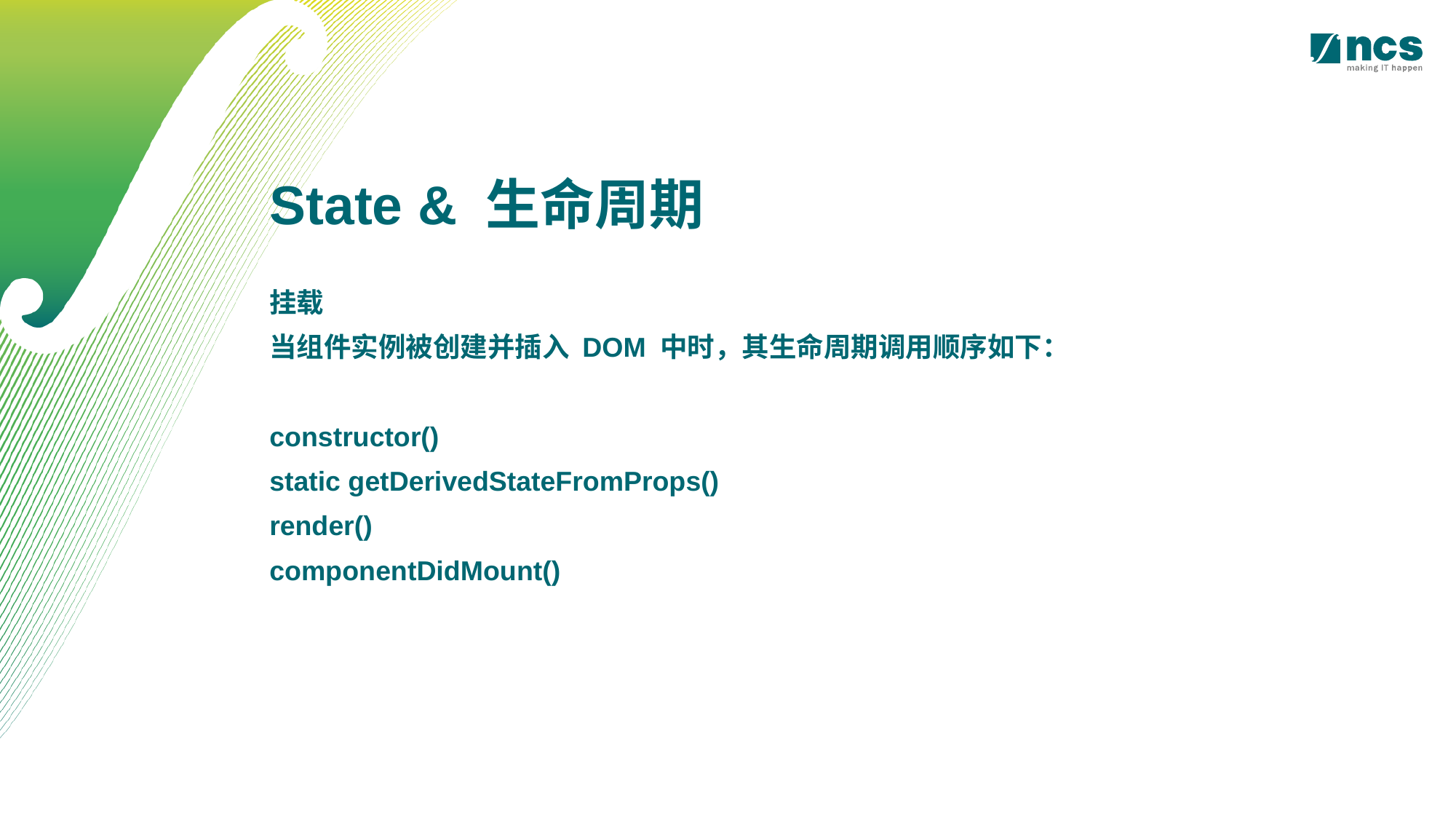

State & 生命周期
挂载
当组件实例被创建并插入 DOM 中时，其生命周期调用顺序如下：

constructor()
static getDerivedStateFromProps()
render()
componentDidMount()